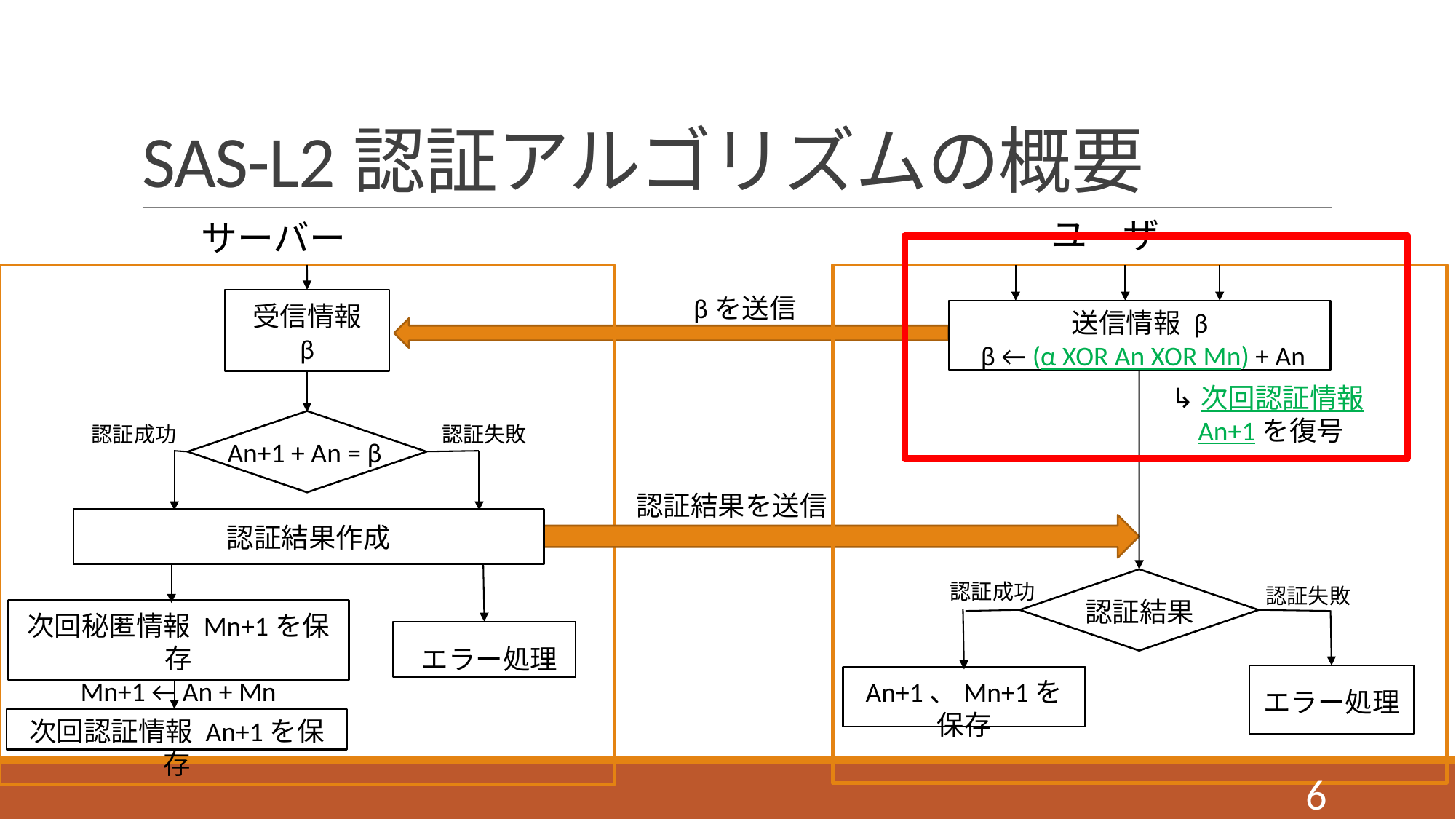

# SAS-L2認証アルゴリズムの概要
ユーザー
サーバー

　βを送信

受信情報
β

送信情報 β
 β ← (α XOR An XOR Mn) + An

↳次回認証情報An+1を復号

認証成功
認証失敗
An+1 + An = β
　認証結果を送信
認証結果作成

認証成功
認証失敗
認証結果

次回秘匿情報 Mn+1を保存
Mn+1 ← An + Mn

エラー処理

エラー処理

An+1、Mn+1を保存

次回認証情報 An+1を保存
6